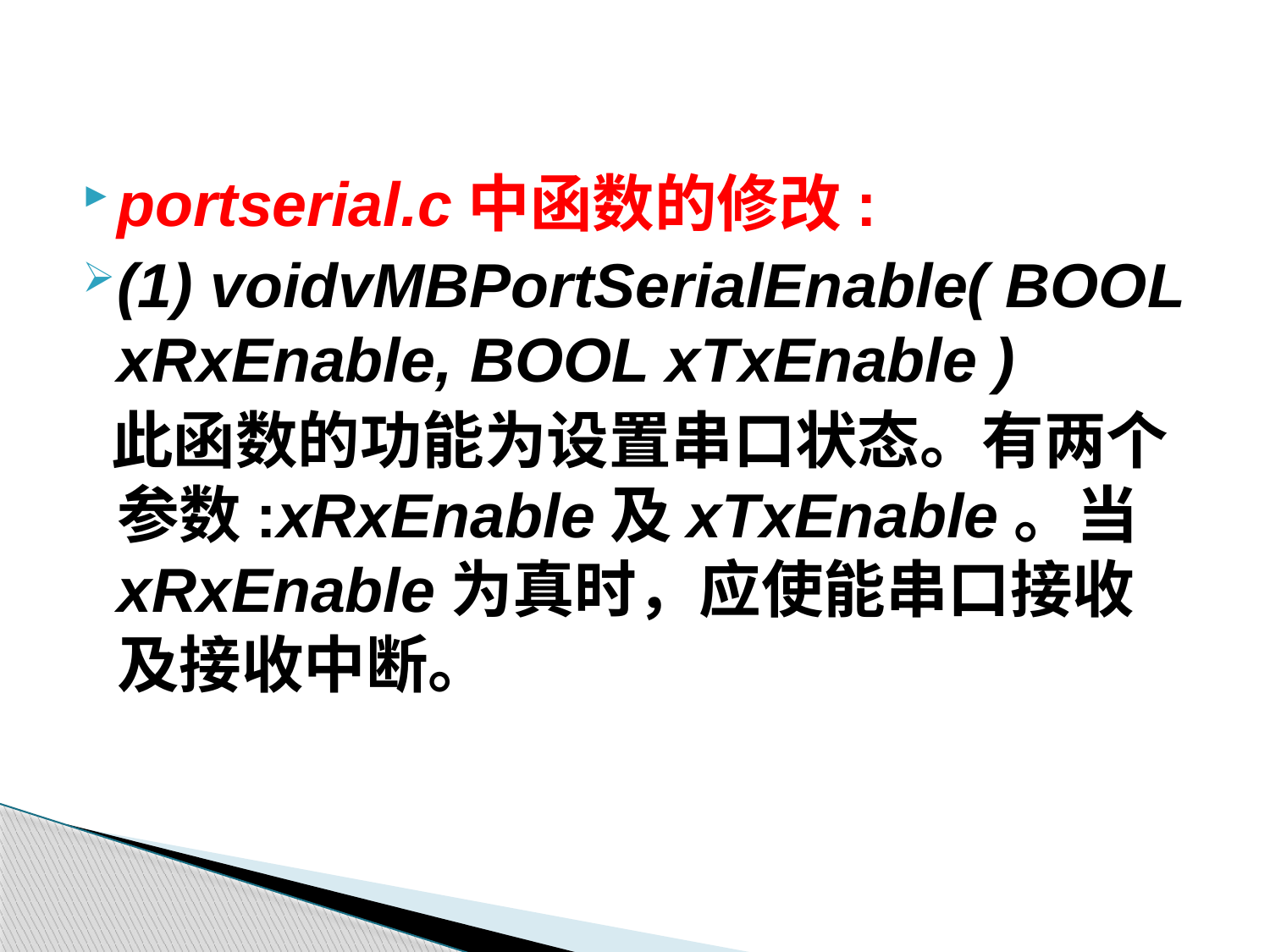

portserial.c中函数的修改:
(1) voidvMBPortSerialEnable( BOOL xRxEnable, BOOL xTxEnable )
 此函数的功能为设置串口状态。有两个参数:xRxEnable及xTxEnable。当xRxEnable为真时，应使能串口接收及接收中断。